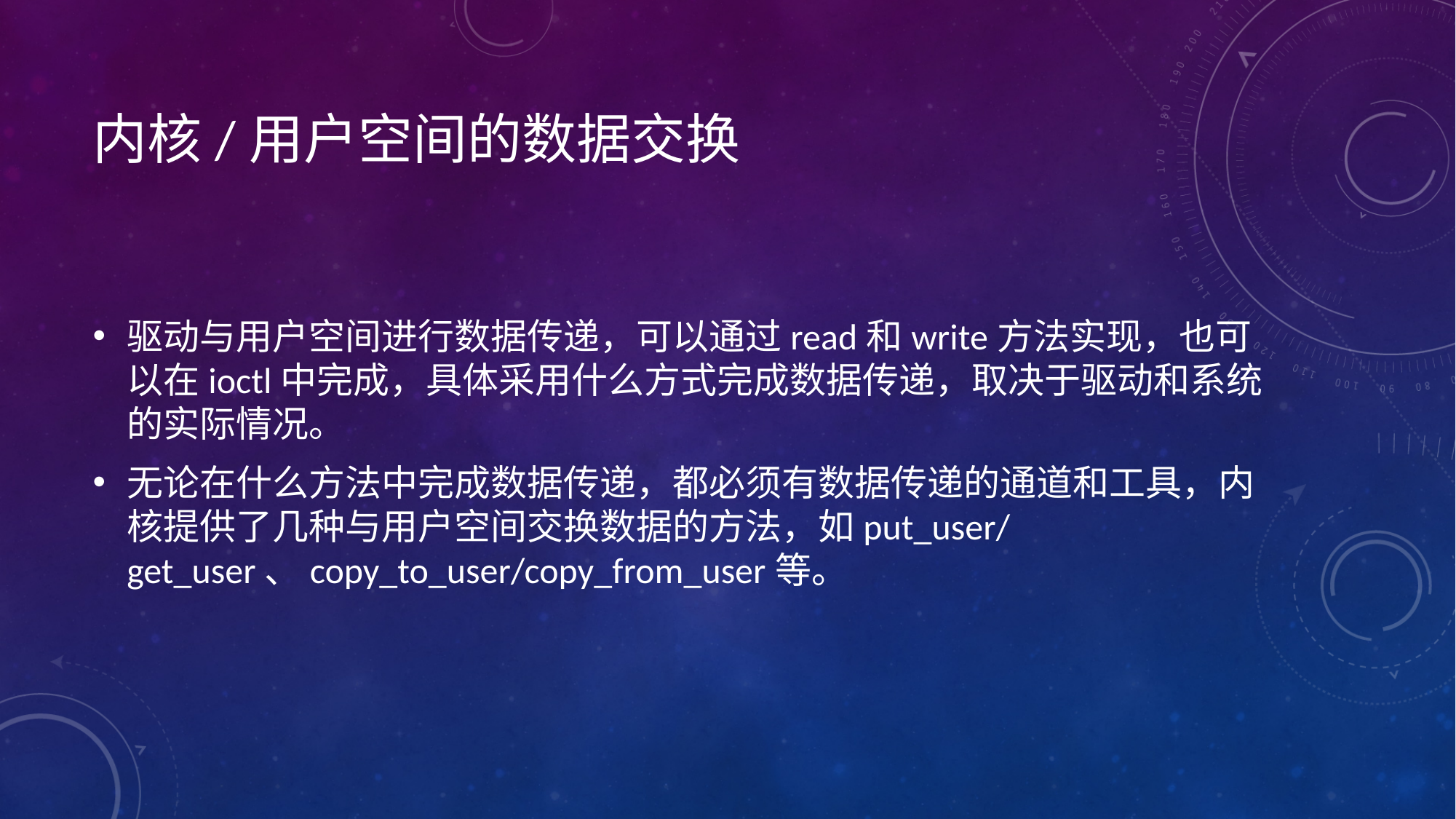

# 内核/用户空间的数据交换
驱动与用户空间进行数据传递，可以通过read和write方法实现，也可以在ioctl中完成，具体采用什么方式完成数据传递，取决于驱动和系统的实际情况。
无论在什么方法中完成数据传递，都必须有数据传递的通道和工具，内核提供了几种与用户空间交换数据的方法，如put_user/get_user、copy_to_user/copy_from_user等。